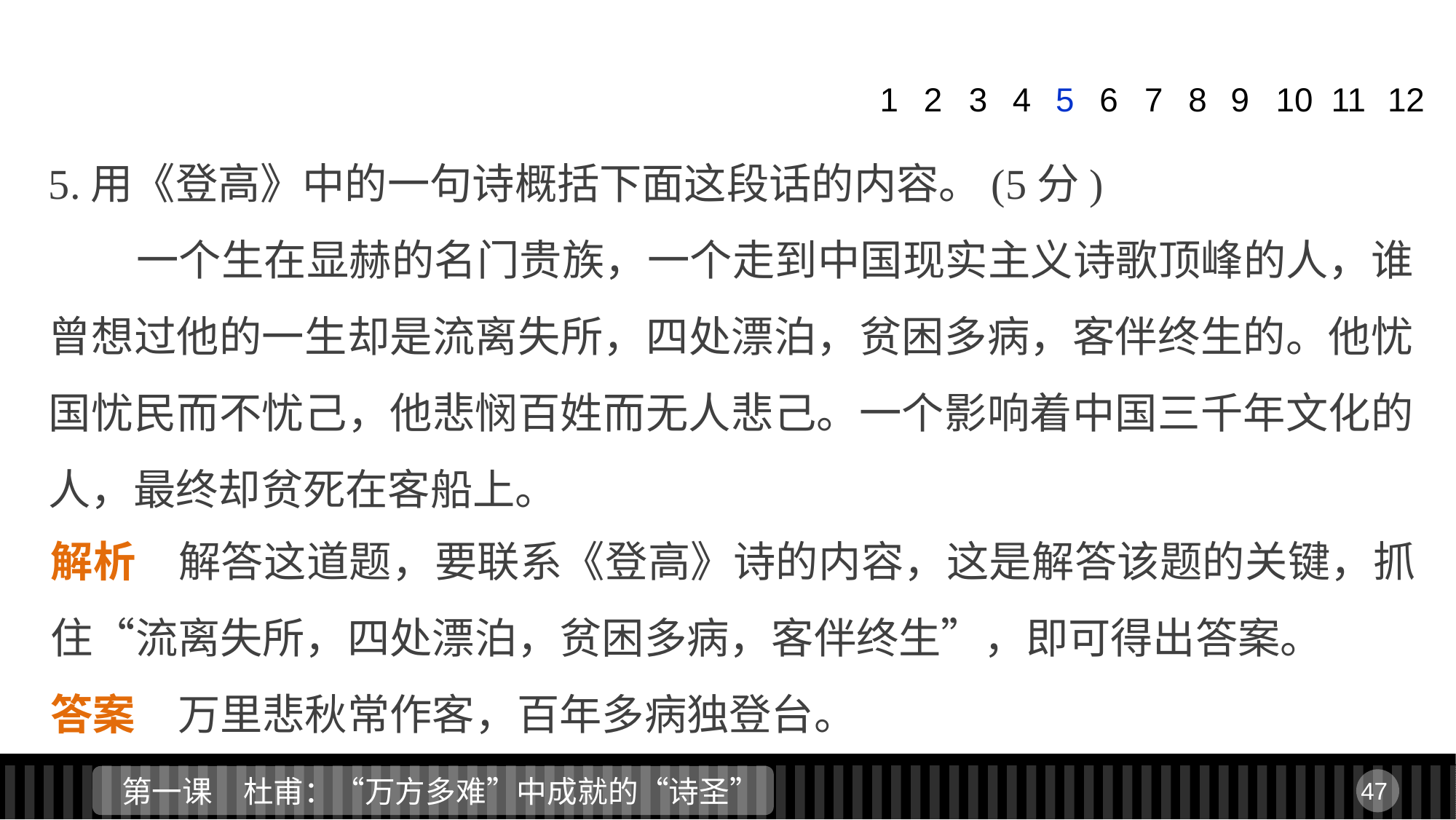

1
2
3
4
5
6
7
8
9
11
12
10
5.用《登高》中的一句诗概括下面这段话的内容。(5分)
        一个生在显赫的名门贵族，一个走到中国现实主义诗歌顶峰的人，谁曾想过他的一生却是流离失所，四处漂泊，贫困多病，客伴终生的。他忧国忧民而不忧己，他悲悯百姓而无人悲己。一个影响着中国三千年文化的人，最终却贫死在客船上。
解析　解答这道题，要联系《登高》诗的内容，这是解答该题的关键，抓住“流离失所，四处漂泊，贫困多病，客伴终生”，即可得出答案。
答案　万里悲秋常作客，百年多病独登台。